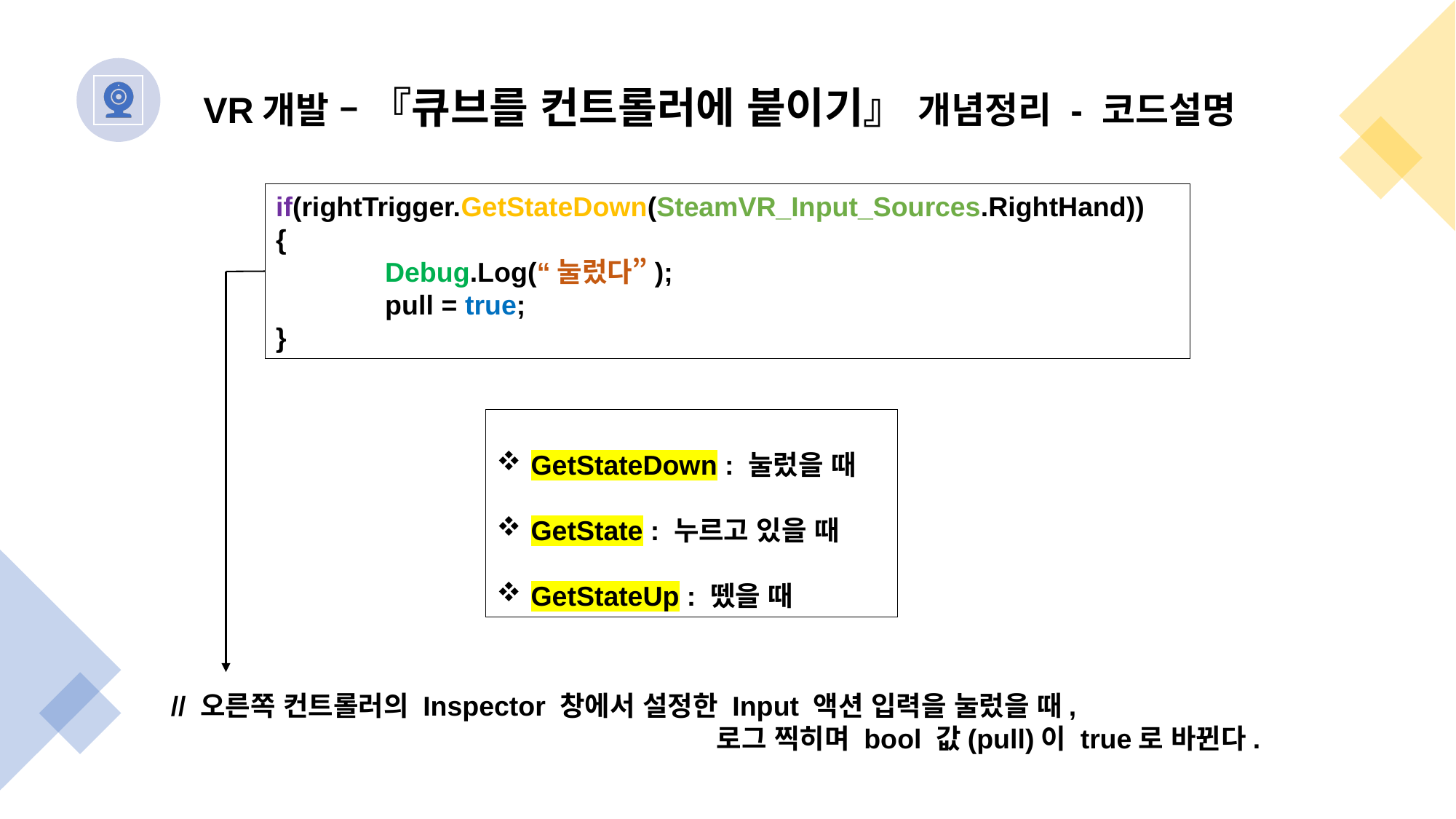

VR개발 – 『큐브를 컨트롤러에 붙이기』 개념정리 - 코드설명
if(rightTrigger.GetStateDown(SteamVR_Input_Sources.RightHand))
{
	Debug.Log(“눌렀다”);
	pull = true;
}
GetStateDown : 눌렀을 때
GetState : 누르고 있을 때
GetStateUp : 뗐을 때

// 오른쪽 컨트롤러의 Inspector 창에서 설정한 Input 액션 입력을 눌렀을 때,
					로그 찍히며 bool 값(pull)이 true로 바뀐다.